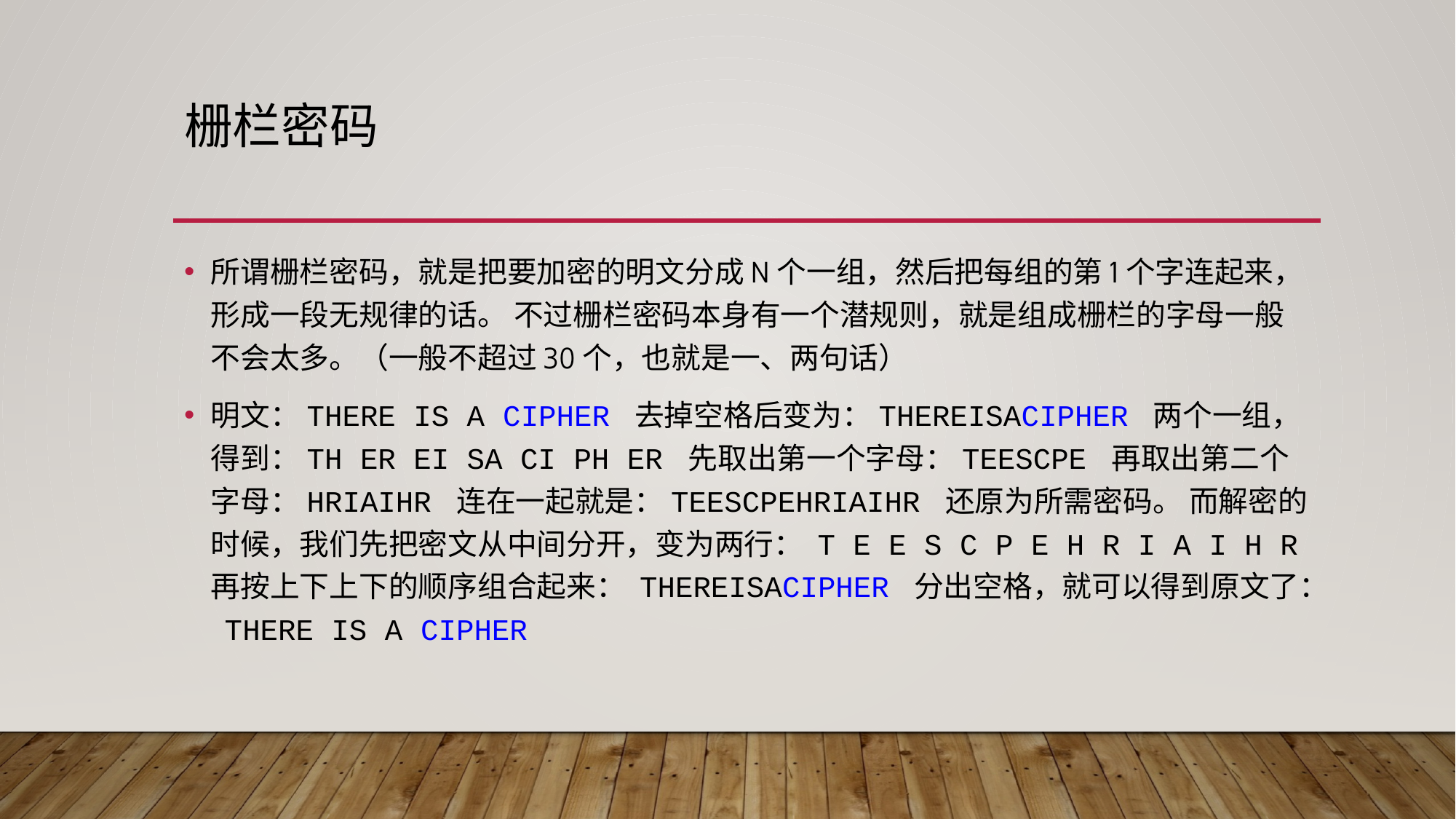

# 栅栏密码
所谓栅栏密码，就是把要加密的明文分成N个一组，然后把每组的第1个字连起来，形成一段无规律的话。 不过栅栏密码本身有一个潜规则，就是组成栅栏的字母一般不会太多。（一般不超过30个，也就是一、两句话）
明文：THERE IS A CIPHER 去掉空格后变为：THEREISACIPHER 两个一组，得到：TH ER EI SA CI PH ER 先取出第一个字母：TEESCPE 再取出第二个字母：HRIAIHR 连在一起就是：TEESCPEHRIAIHR 还原为所需密码。 而解密的时候，我们先把密文从中间分开，变为两行： T E E S C P E H R I A I H R 再按上下上下的顺序组合起来： THEREISACIPHER 分出空格，就可以得到原文了： THERE IS A CIPHER